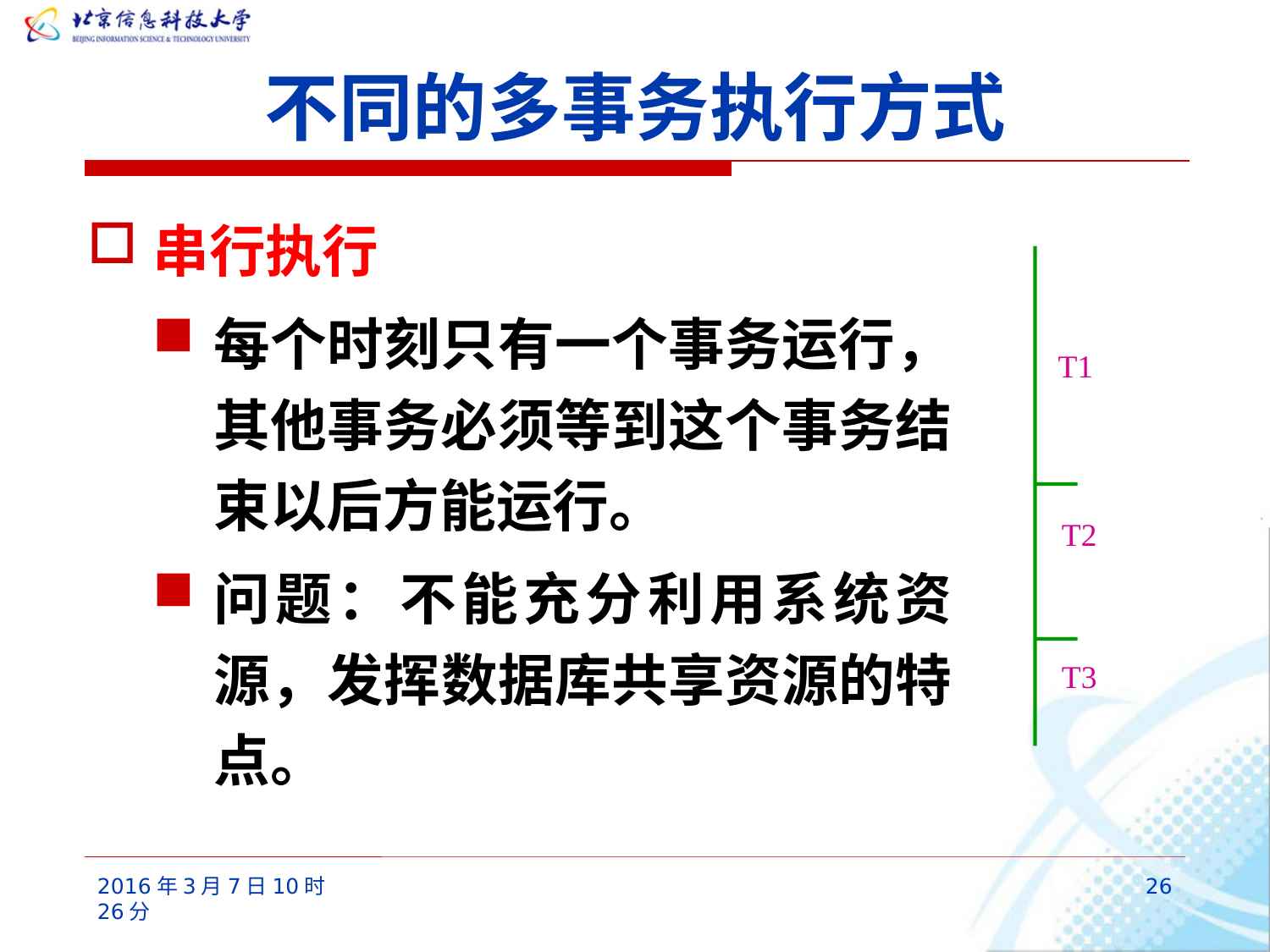

# 不同的多事务执行方式
串行执行
每个时刻只有一个事务运行，其他事务必须等到这个事务结束以后方能运行。
问题：不能充分利用系统资源，发挥数据库共享资源的特点。

T1

T2

T3
2016年3月7日10时26分
26